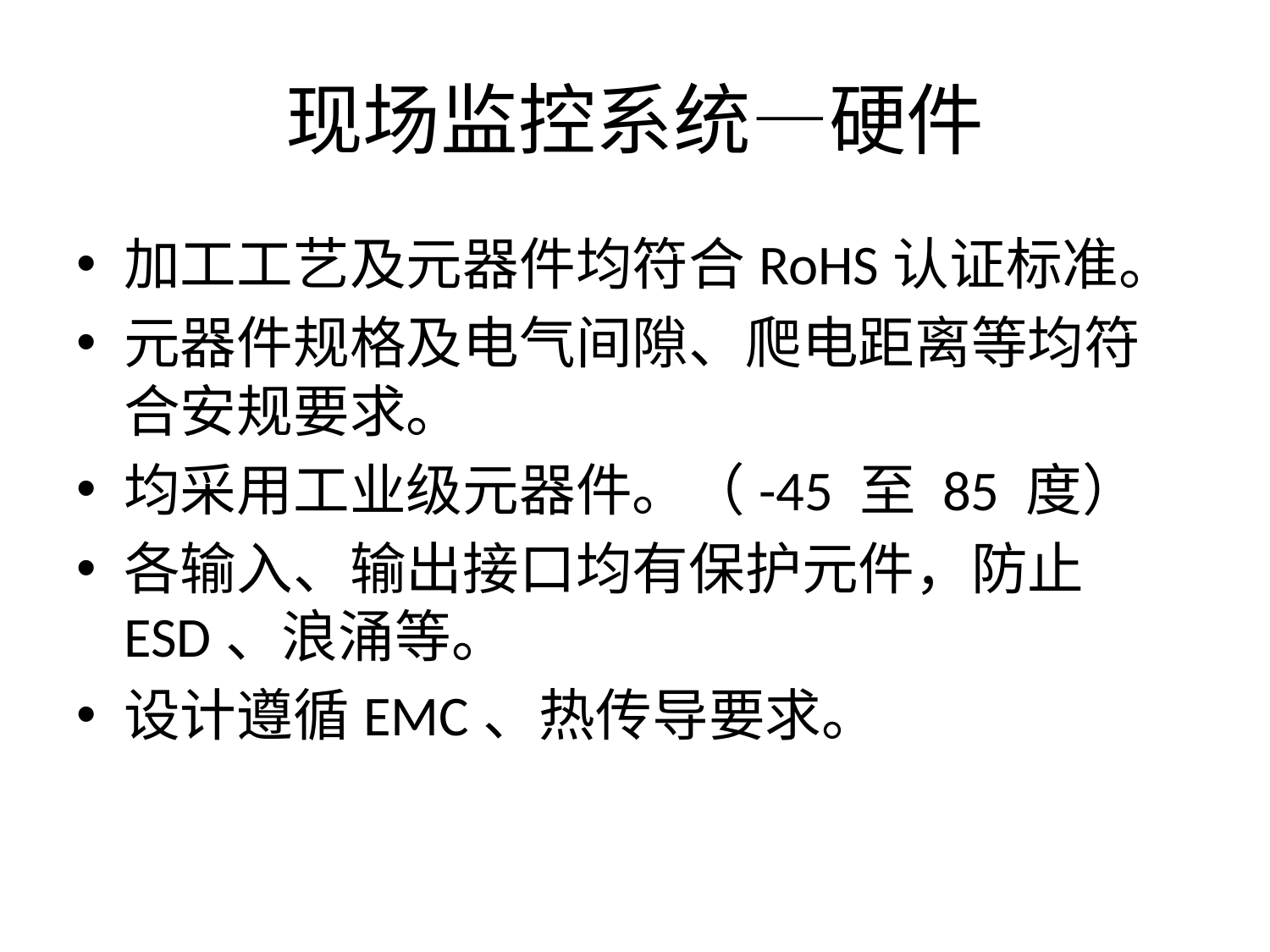

# 现场监控系统—硬件
加工工艺及元器件均符合RoHS认证标准。
元器件规格及电气间隙、爬电距离等均符合安规要求。
均采用工业级元器件。（-45 至 85 度）
各输入、输出接口均有保护元件，防止ESD、浪涌等。
设计遵循EMC、热传导要求。